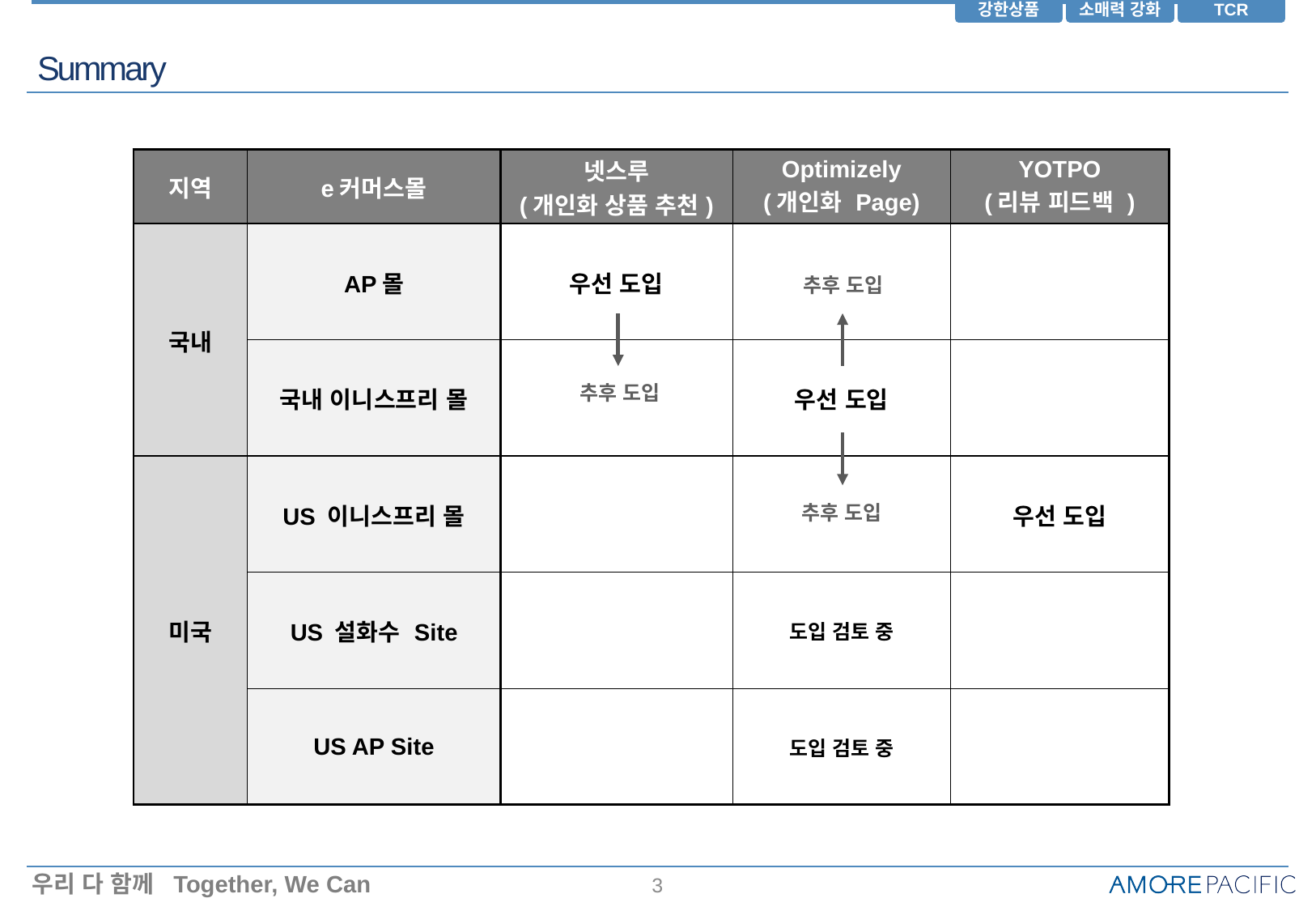

# Summary
| 지역 | e커머스몰 | 넷스루 (개인화 상품 추천) | Optimizely (개인화 Page) | YOTPO (리뷰 피드백 ) |
| --- | --- | --- | --- | --- |
| 국내 | AP몰 | 우선 도입 |  |  |
|  | 국내 이니스프리 몰 |  | 우선 도입 |  |
| 미국 | US 이니스프리 몰 |  |  | 우선 도입 |
|  | US 설화수 Site |  | 도입 검토 중 |  |
|  | US AP Site |  | 도입 검토 중 |  |
추후 도입
추후 도입
추후 도입
3